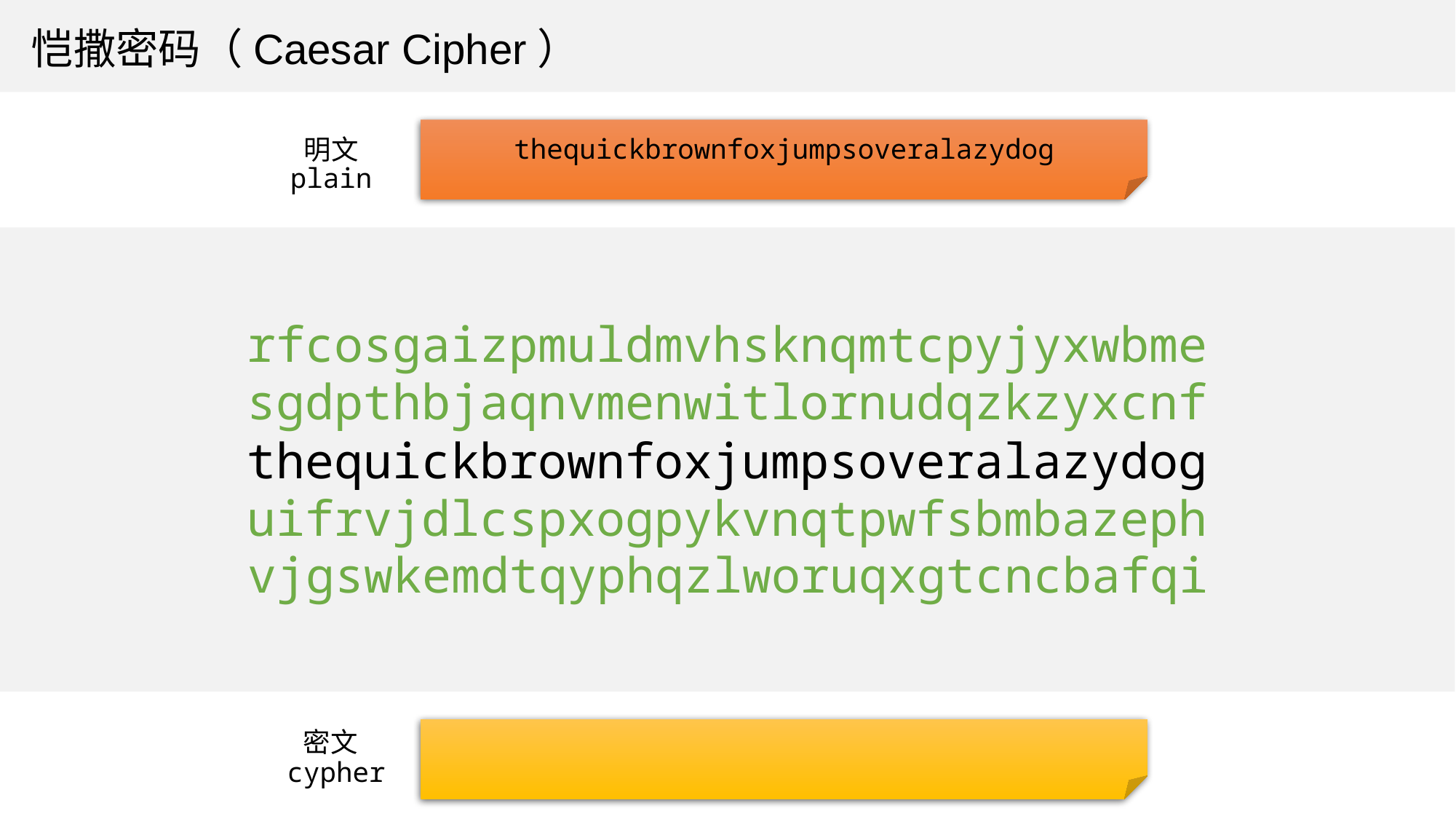

恺撒密码（Caesar Cipher）
thequickbrownfoxjumpsoveralazydog
明文
plain

rfcosgaizpmuldmvhsknqmtcpyjyxwbme
sgdpthbjaqnvmenwitlornudqzkzyxcnf
thequickbrownfoxjumpsoveralazydog
uifrvjdlcspxogpykvnqtpwfsbmbazeph
vjgswkemdtqyphqzlworuqxgtcncbafqi

密文
cypher